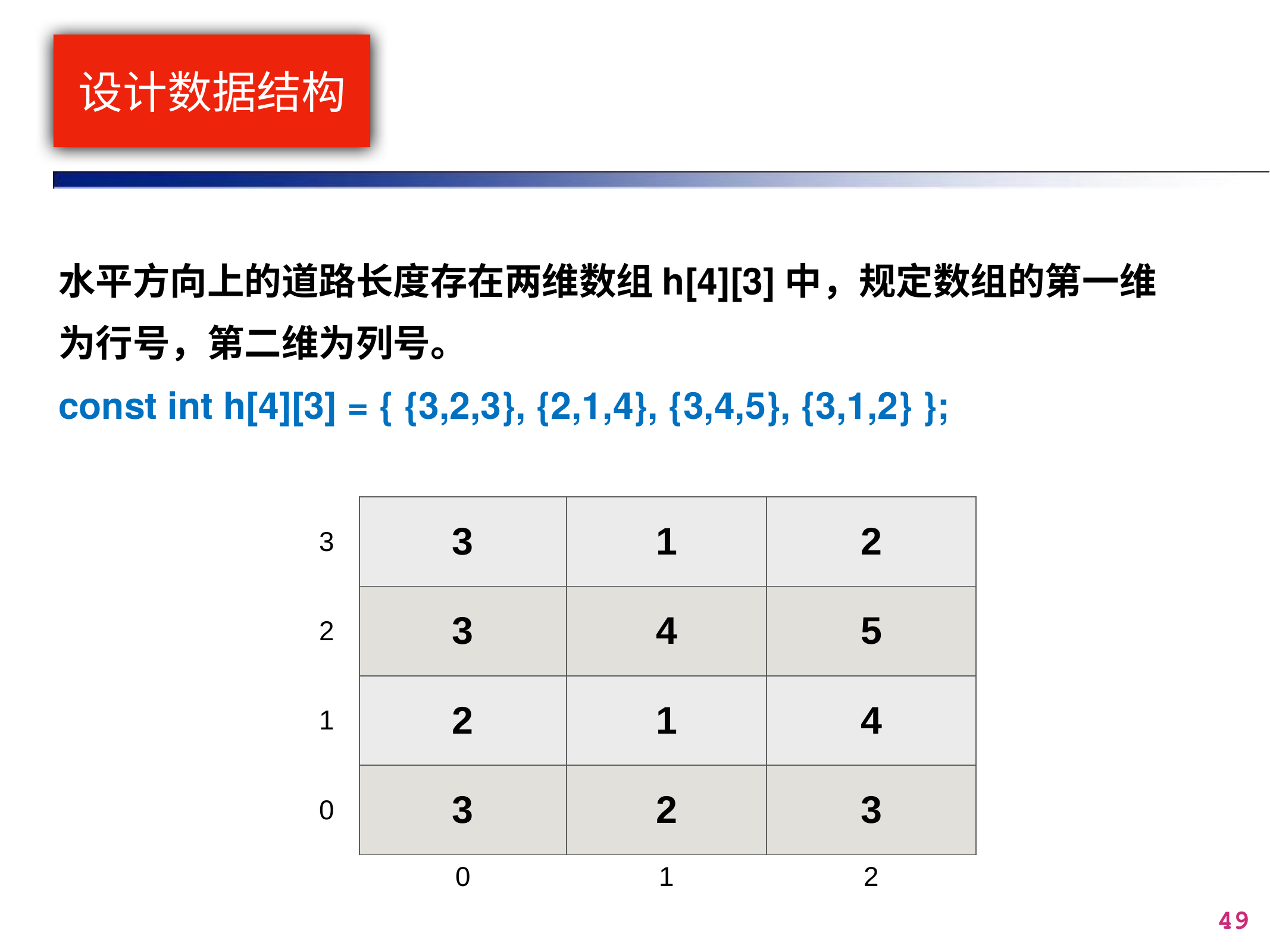

# 设计数据结构
水平方向上的道路长度存在两维数组h[4][3]中，规定数组的第一维为行号，第二维为列号。
const int h[4][3] = { {3,2,3}, {2,1,4}, {3,4,5}, {3,1,2} };
| 3 | 3 | 1 | 2 |
| --- | --- | --- | --- |
| 2 | 3 | 4 | 5 |
| 1 | 2 | 1 | 4 |
| 0 | 3 | 2 | 3 |
|  | 0 | 1 | 2 |
49